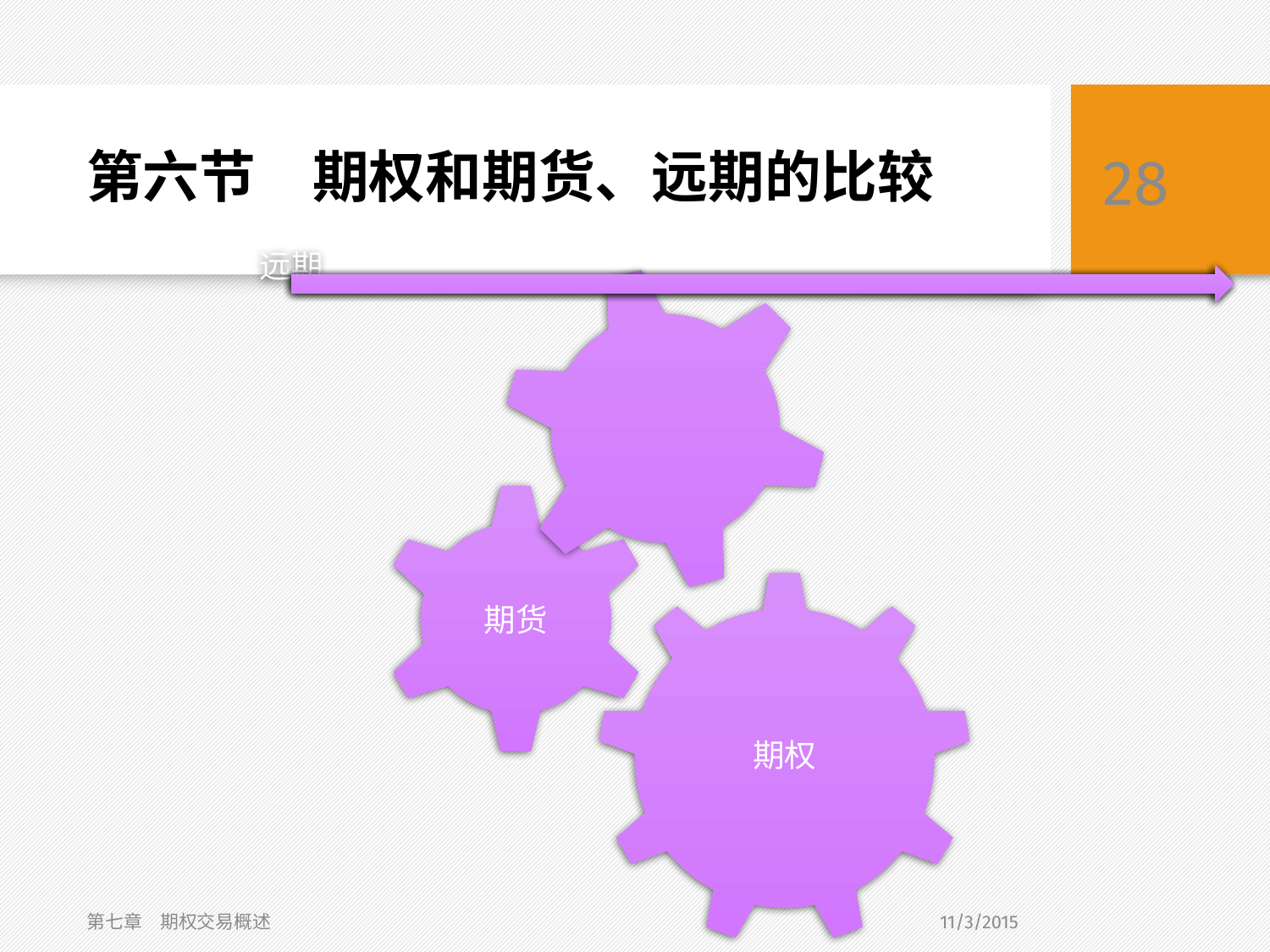

# 第六节　期权和期货、远期的比较
28
期权
期货
远期
11/3/2015
第七章　期权交易概述